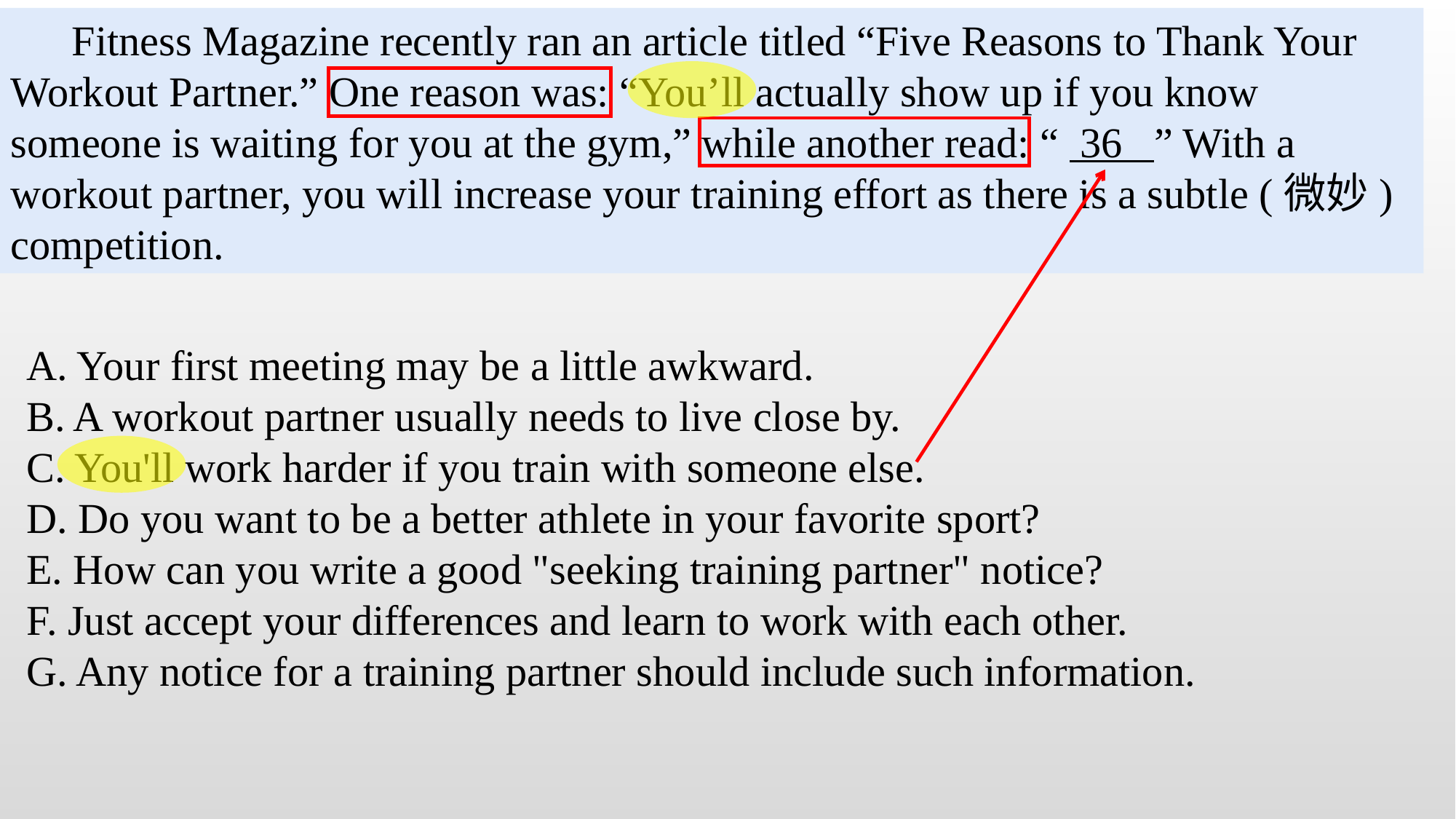

Fitness Magazine recently ran an article titled “Five Reasons to Thank Your Workout Partner.” One reason was: “You’ll actually show up if you know someone is waiting for you at the gym,” while another read: “  36   ” With a workout partner, you will increase your training effort as there is a subtle (微妙) competition.

A. Your first meeting may be a little awkward.
B. A workout partner usually needs to live close by.
C. You'll work harder if you train with someone else.
D. Do you want to be a better athlete in your favorite sport?
E. How can you write a good "seeking training partner" notice?
F. Just accept your differences and learn to work with each other.
G. Any notice for a training partner should include such information.